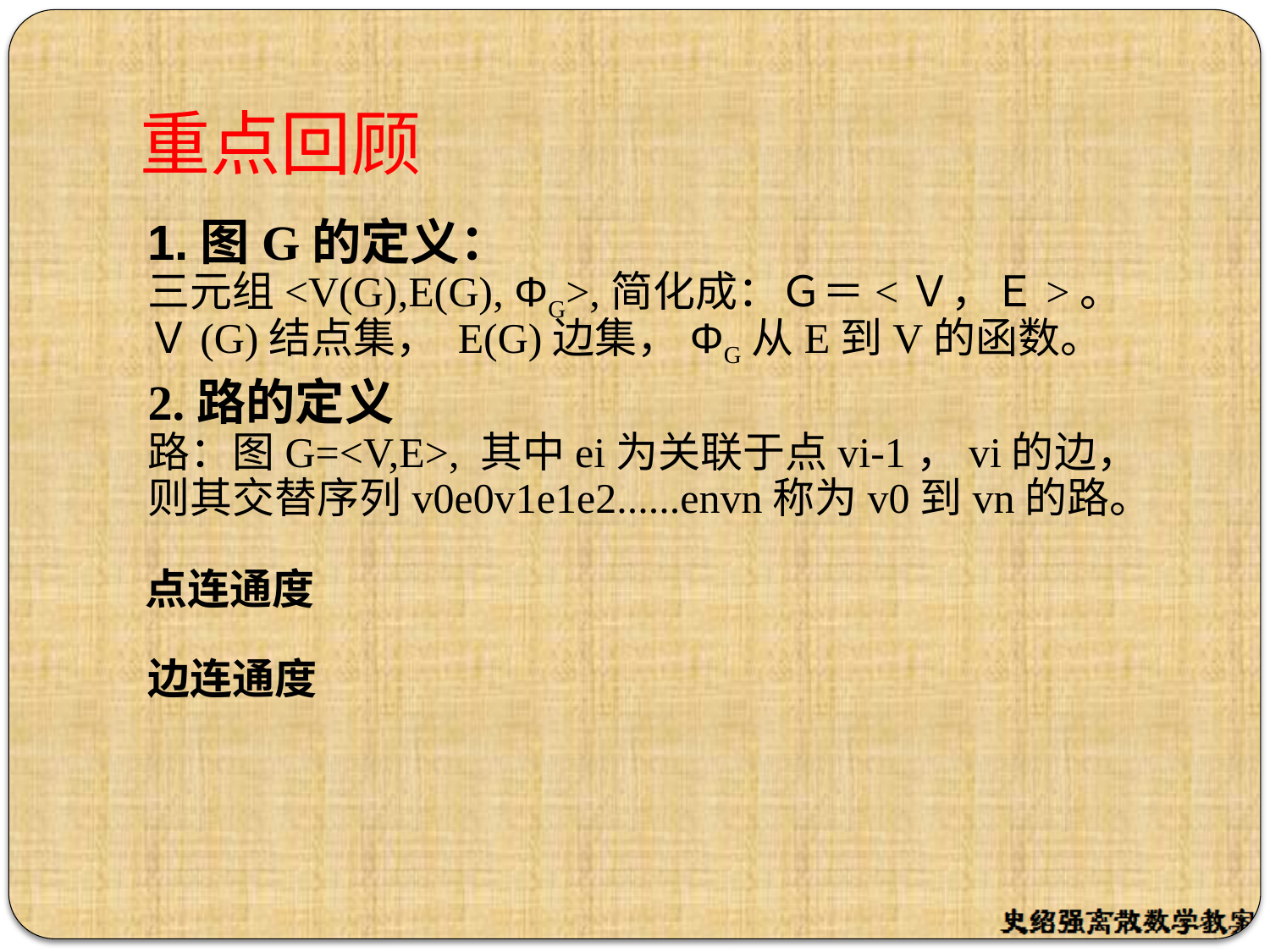

# 重点回顾
1.图G的定义：
三元组<V(G),E(G), ΦG>,简化成：Ｇ＝<Ｖ，Ｅ>。
Ｖ(G)结点集， E(G)边集，ΦG从E到V的函数。
2.路的定义
路：图G=<V,E>, 其中ei为关联于点vi-1，vi的边，
则其交替序列v0e0v1e1e2......envn称为v0到vn的路。
点连通度
边连通度